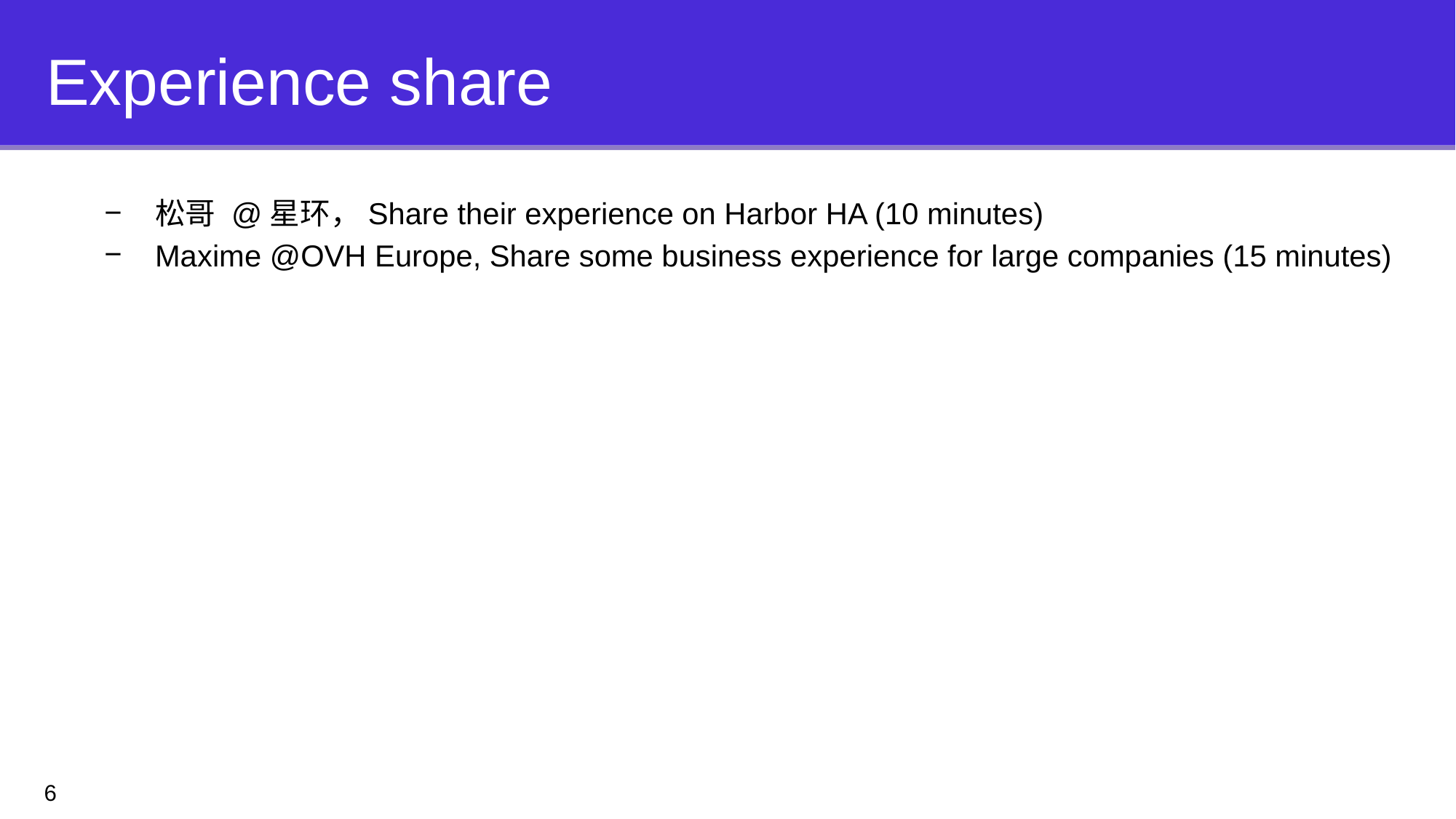

# Experience share
松哥 @星环，Share their experience on Harbor HA (10 minutes)
Maxime @OVH Europe, Share some business experience for large companies (15 minutes)
6